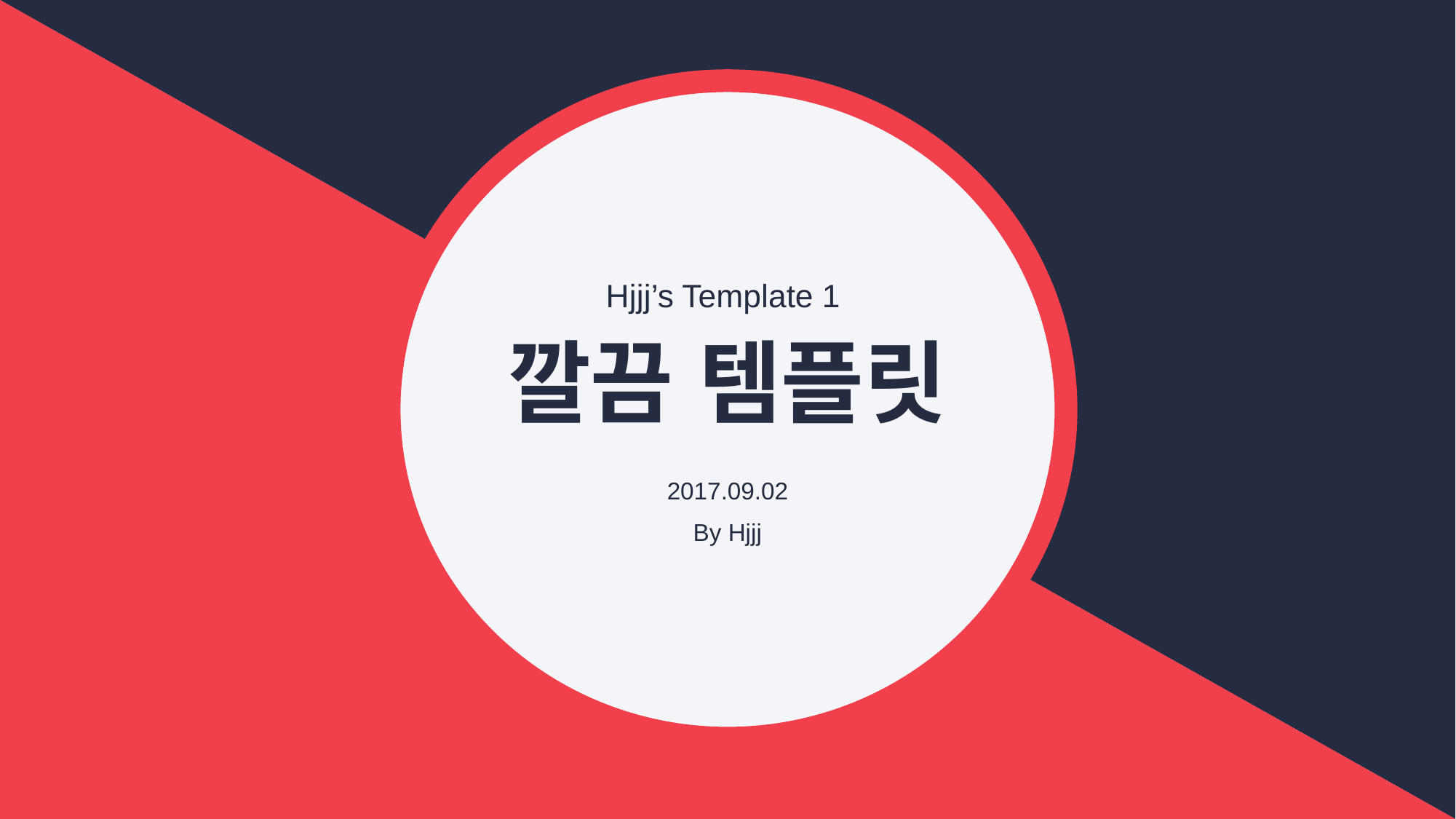

Hjjj’s Template 1
# 깔끔 템플릿
2017.09.02
By Hjjj